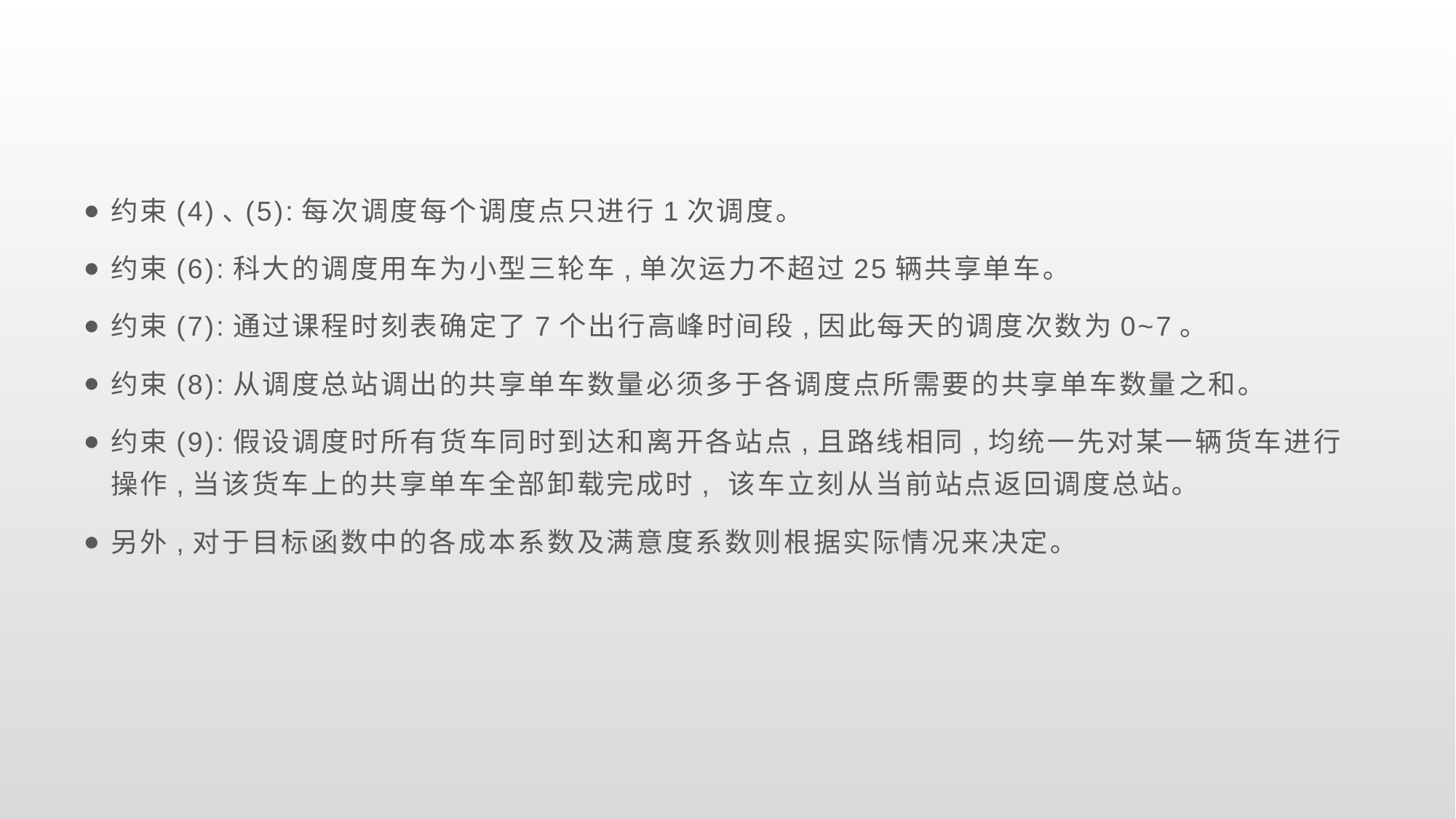

约束(4)､(5):每次调度每个调度点只进行1次调度｡
约束(6):科大的调度用车为小型三轮车,单次运力不超过25辆共享单车｡
约束(7):通过课程时刻表确定了7个出行高峰时间段,因此每天的调度次数为0~7。
约束(8):从调度总站调出的共享单车数量必须多于各调度点所需要的共享单车数量之和｡
约束(9):假设调度时所有货车同时到达和离开各站点,且路线相同,均统一先对某一辆货车进行操作,当该货车上的共享单车全部卸载完成时, 该车立刻从当前站点返回调度总站｡
另外,对于目标函数中的各成本系数及满意度系数则根据实际情况来决定｡